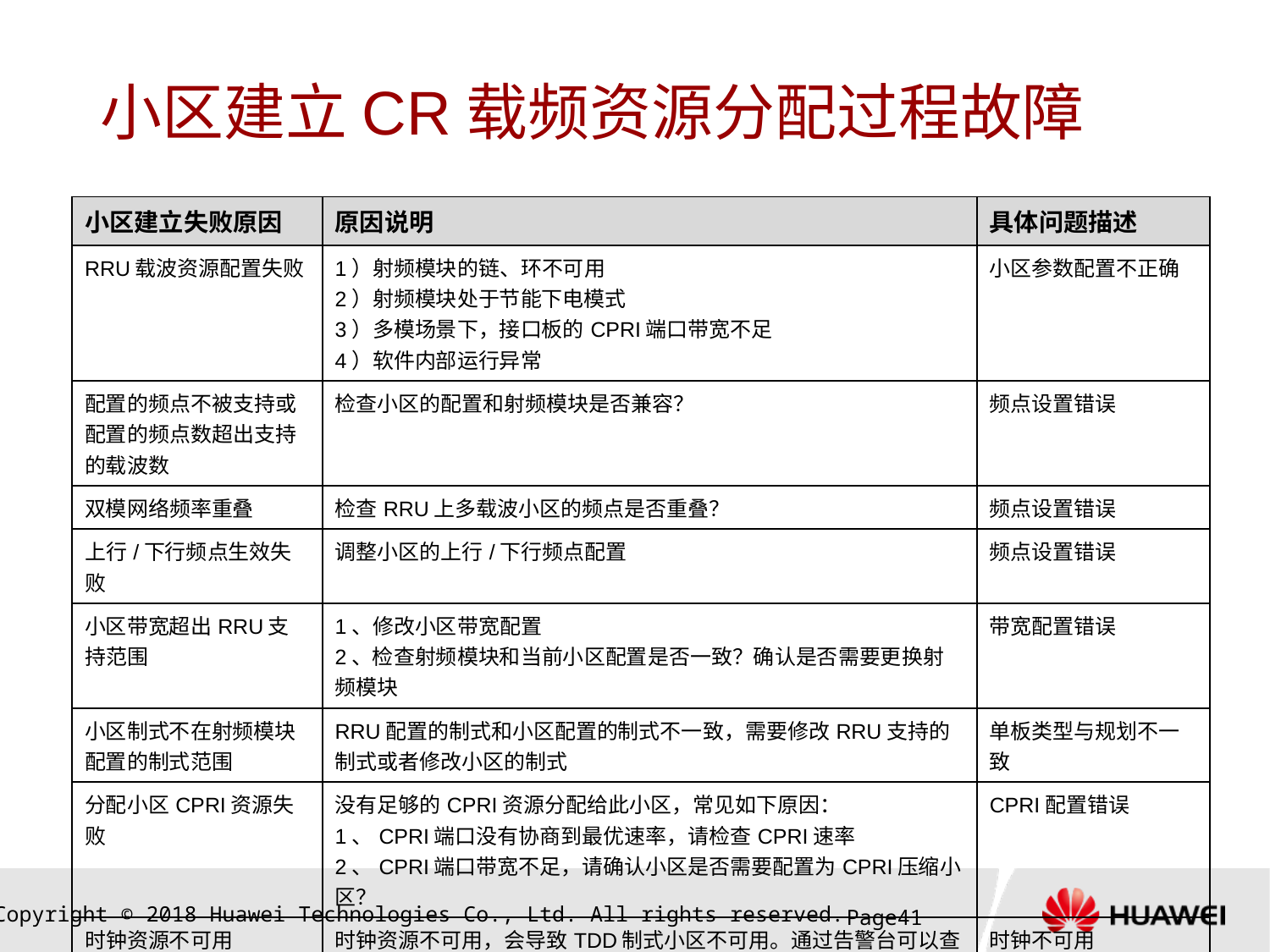

# 小区建立CR载频资源分配过程故障
| 小区建立失败原因 | 原因说明 | 具体问题描述 |
| --- | --- | --- |
| RRU载波资源配置失败 | 1）射频模块的链、环不可用 2）射频模块处于节能下电模式 3）多模场景下，接口板的CPRI端口带宽不足 4）软件内部运行异常 | 小区参数配置不正确 |
| 配置的频点不被支持或配置的频点数超出支持的载波数 | 检查小区的配置和射频模块是否兼容？ | 频点设置错误 |
| 双模网络频率重叠 | 检查RRU上多载波小区的频点是否重叠？ | 频点设置错误 |
| 上行/下行频点生效失败 | 调整小区的上行/下行频点配置 | 频点设置错误 |
| 小区带宽超出RRU支持范围 | 1、修改小区带宽配置 2、检查射频模块和当前小区配置是否一致？确认是否需要更换射频模块 | 带宽配置错误 |
| 小区制式不在射频模块配置的制式范围 | RRU配置的制式和小区配置的制式不一致，需要修改RRU支持的制式或者修改小区的制式 | 单板类型与规划不一致 |
| 分配小区CPRI资源失败 | 没有足够的CPRI资源分配给此小区，常见如下原因： 1、CPRI端口没有协商到最优速率，请检查CPRI速率 2、CPRI端口带宽不足，请确认小区是否需要配置为CPRI压缩小区？ | CPRI配置错误 |
| 时钟资源不可用 | 时钟资源不可用，会导致TDD制式小区不可用。通过告警台可以查看时钟源告警，请先解决此告警 | 时钟不可用 |
Page41